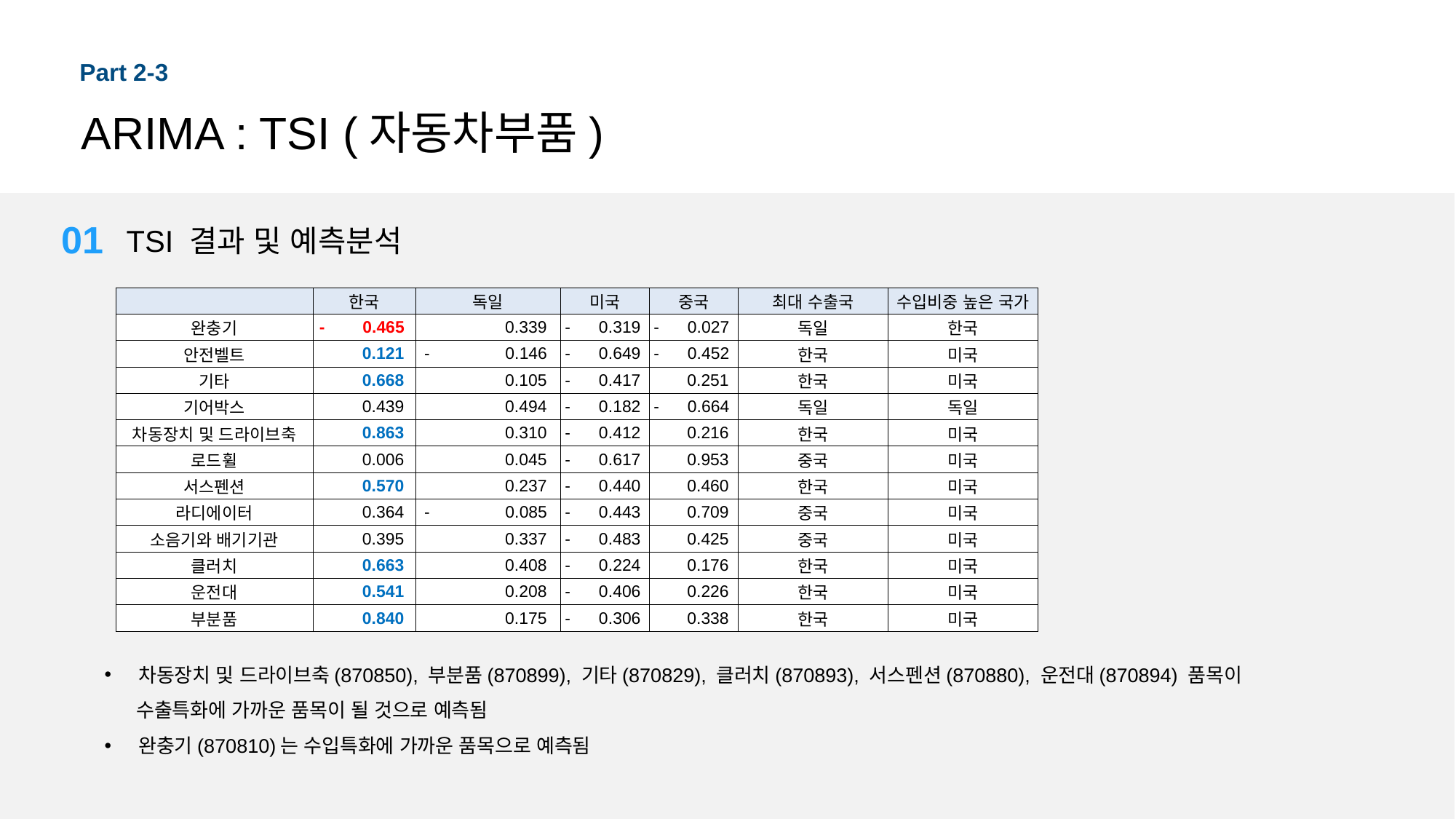

Part 2-3
ARIMA : TSI (자동차부품)

01
TSI 결과 및 예측분석
|  | 한국 | 독일 | 미국 | 중국 | 최대 수출국 | 수입비중 높은 국가 |
| --- | --- | --- | --- | --- | --- | --- |
| 완충기 | - 0.465 | 0.339 | - 0.319 | - 0.027 | 독일 | 한국 |
| 안전벨트 | 0.121 | - 0.146 | - 0.649 | - 0.452 | 한국 | 미국 |
| 기타 | 0.668 | 0.105 | - 0.417 | 0.251 | 한국 | 미국 |
| 기어박스 | 0.439 | 0.494 | - 0.182 | - 0.664 | 독일 | 독일 |
| 차동장치 및 드라이브축 | 0.863 | 0.310 | - 0.412 | 0.216 | 한국 | 미국 |
| 로드휠 | 0.006 | 0.045 | - 0.617 | 0.953 | 중국 | 미국 |
| 서스펜션 | 0.570 | 0.237 | - 0.440 | 0.460 | 한국 | 미국 |
| 라디에이터 | 0.364 | - 0.085 | - 0.443 | 0.709 | 중국 | 미국 |
| 소음기와 배기기관 | 0.395 | 0.337 | - 0.483 | 0.425 | 중국 | 미국 |
| 클러치 | 0.663 | 0.408 | - 0.224 | 0.176 | 한국 | 미국 |
| 운전대 | 0.541 | 0.208 | - 0.406 | 0.226 | 한국 | 미국 |
| 부분품 | 0.840 | 0.175 | - 0.306 | 0.338 | 한국 | 미국 |
차동장치 및 드라이브축(870850), 부분품(870899), 기타(870829), 클러치(870893), 서스펜션(870880), 운전대(870894) 품목이
     수출특화에 가까운 품목이 될 것으로 예측됨
완충기(870810)는 수입특화에 가까운 품목으로 예측됨